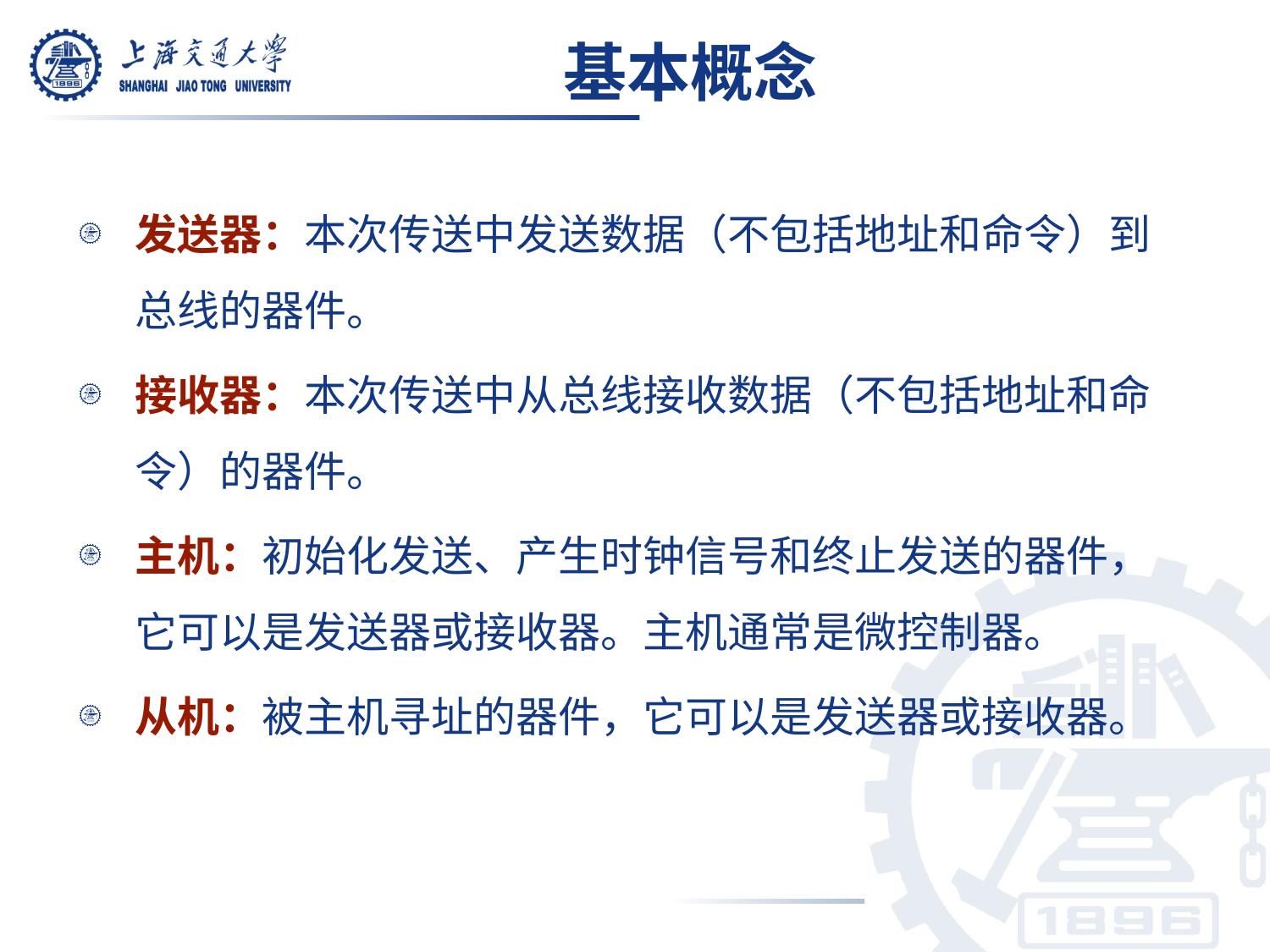

发送器：本次传送中发送数据（不包括地址和命令）到总线的器件。
接收器：本次传送中从总线接收数据（不包括地址和命令）的器件。
主机：初始化发送、产生时钟信号和终止发送的器件，它可以是发送器或接收器。主机通常是微控制器。
从机：被主机寻址的器件，它可以是发送器或接收器。
基本概念